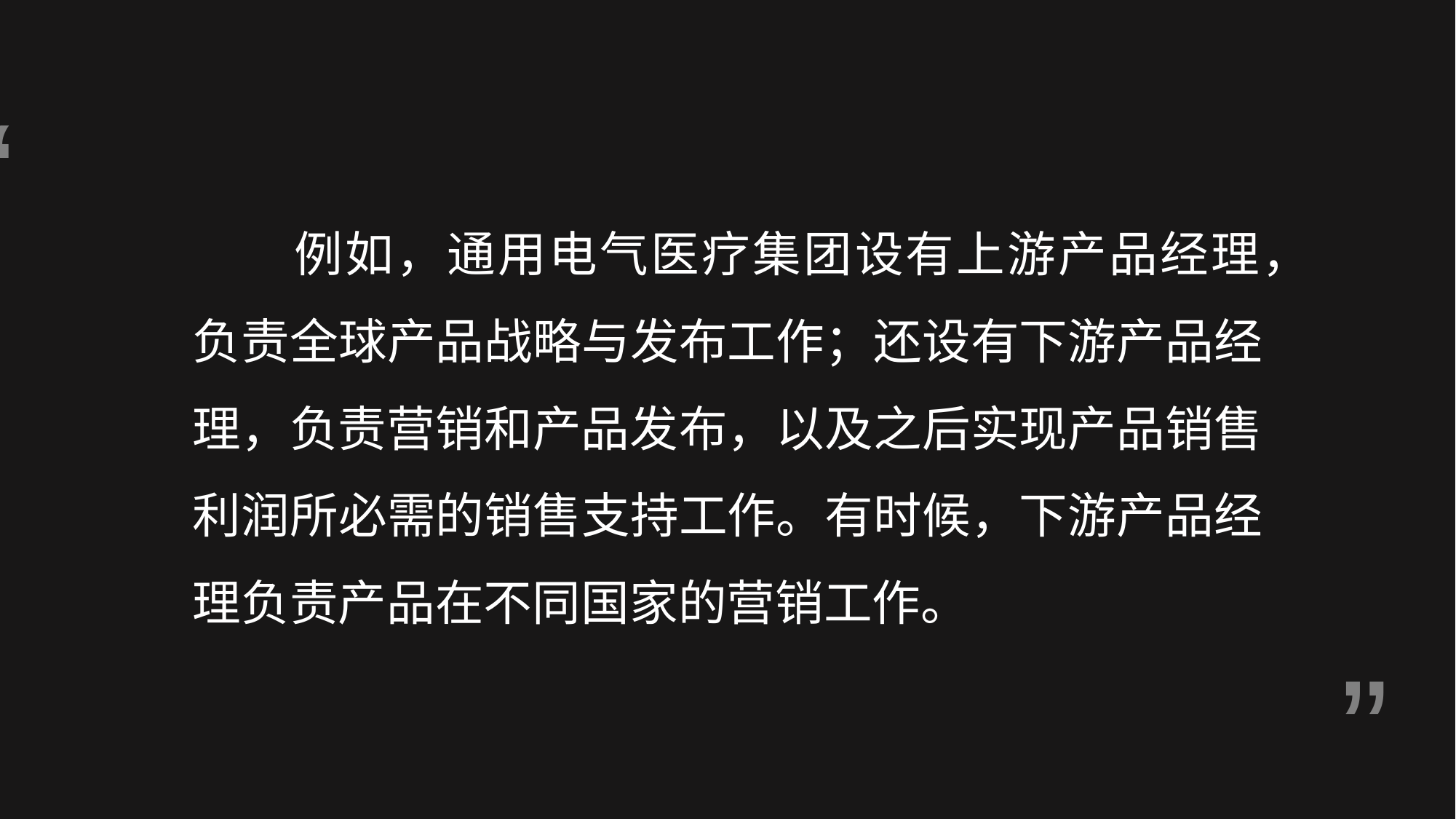

“
例如，通用电气医疗集团设有上游产品经理，负责全球产品战略与发布工作；还设有下游产品经理，负责营销和产品发布，以及之后实现产品销售利润所必需的销售支持工作。有时候，下游产品经理负责产品在不同国家的营销工作。
”